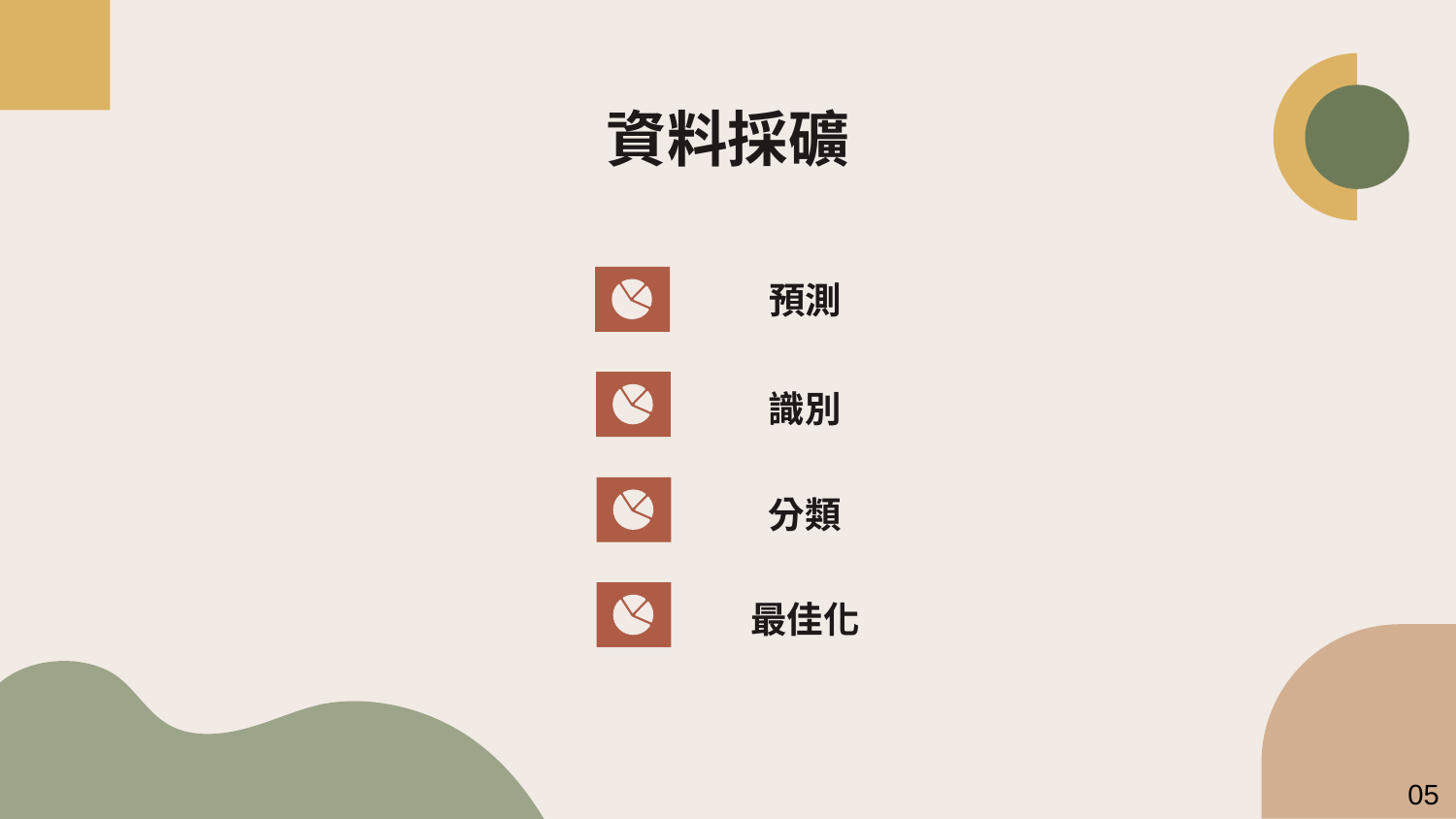

# 資料採礦

預測

識別

分類

最佳化
05